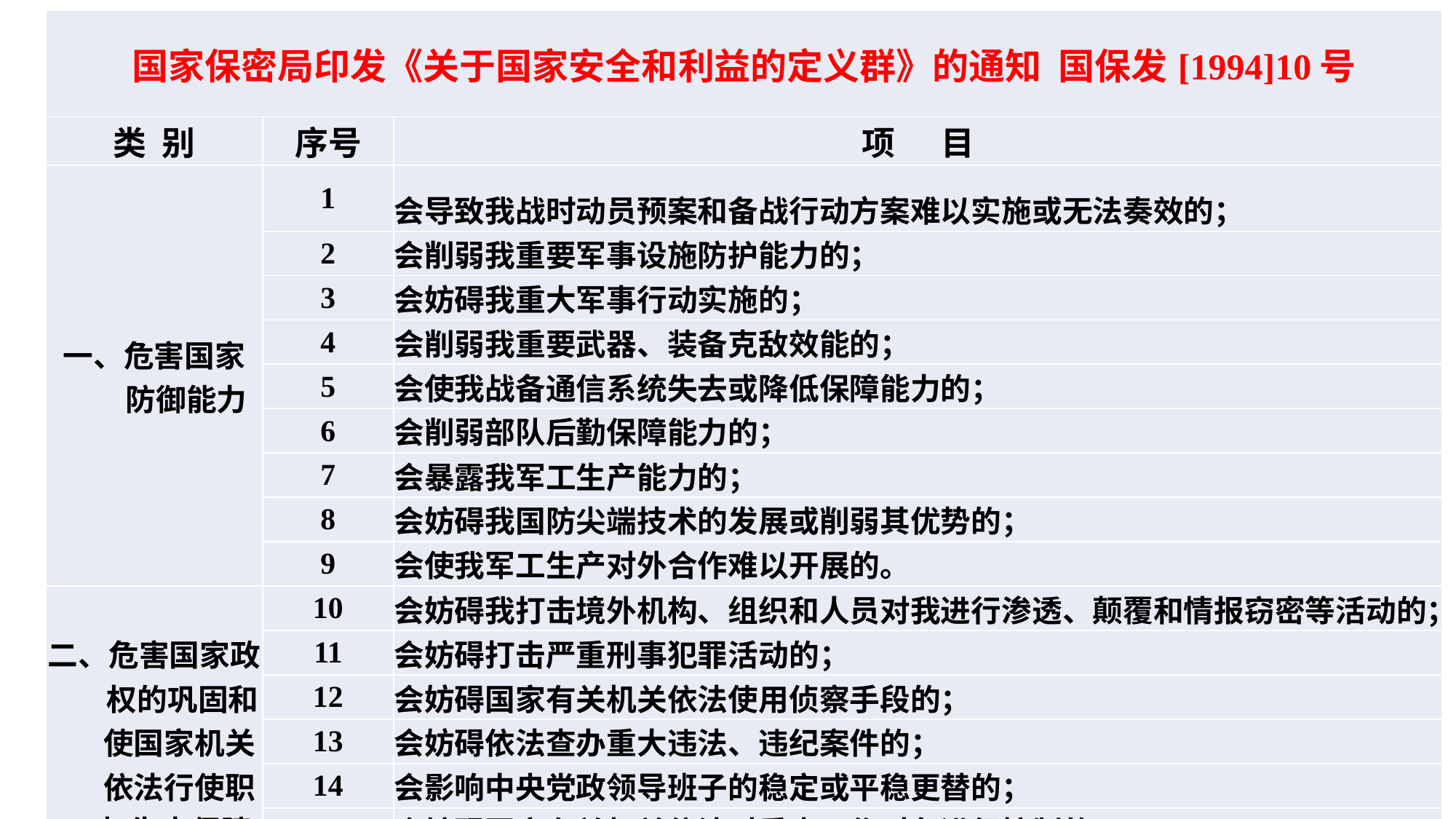

| 国家保密局印发《关于国家安全和利益的定义群》的通知 国保发[1994]10号 |  |  |
| --- | --- | --- |
| 类 别 | 序号 | 项 目 |
| 一、危害国家 防御能力 | 1 | 会导致我战时动员预案和备战行动方案难以实施或无法奏效的； |
|  | 2 | 会削弱我重要军事设施防护能力的； |
|  | 3 | 会妨碍我重大军事行动实施的； |
|  | 4 | 会削弱我重要武器、装备克敌效能的； |
|  | 5 | 会使我战备通信系统失去或降低保障能力的； |
|  | 6 | 会削弱部队后勤保障能力的； |
|  | 7 | 会暴露我军工生产能力的； |
|  | 8 | 会妨碍我国防尖端技术的发展或削弱其优势的； |
|  | 9 | 会使我军工生产对外合作难以开展的。 |
| 二、危害国家政 权的巩固和 使国家机关 依法行使职 权失去保障 | 10 | 会妨碍我打击境外机构、组织和人员对我进行渗透、颠覆和情报窃密等活动的； |
|  | 11 | 会妨碍打击严重刑事犯罪活动的； |
|  | 12 | 会妨碍国家有关机关依法使用侦察手段的； |
|  | 13 | 会妨碍依法查办重大违法、违纪案件的； |
|  | 14 | 会影响中央党政领导班子的稳定或平稳更替的； |
|  | 15 | 会妨碍国家有关机关依法对重点工作对象进行控制的； |
|  | 16 | 会妨碍国家重大举措顺利出台或实施的。 |